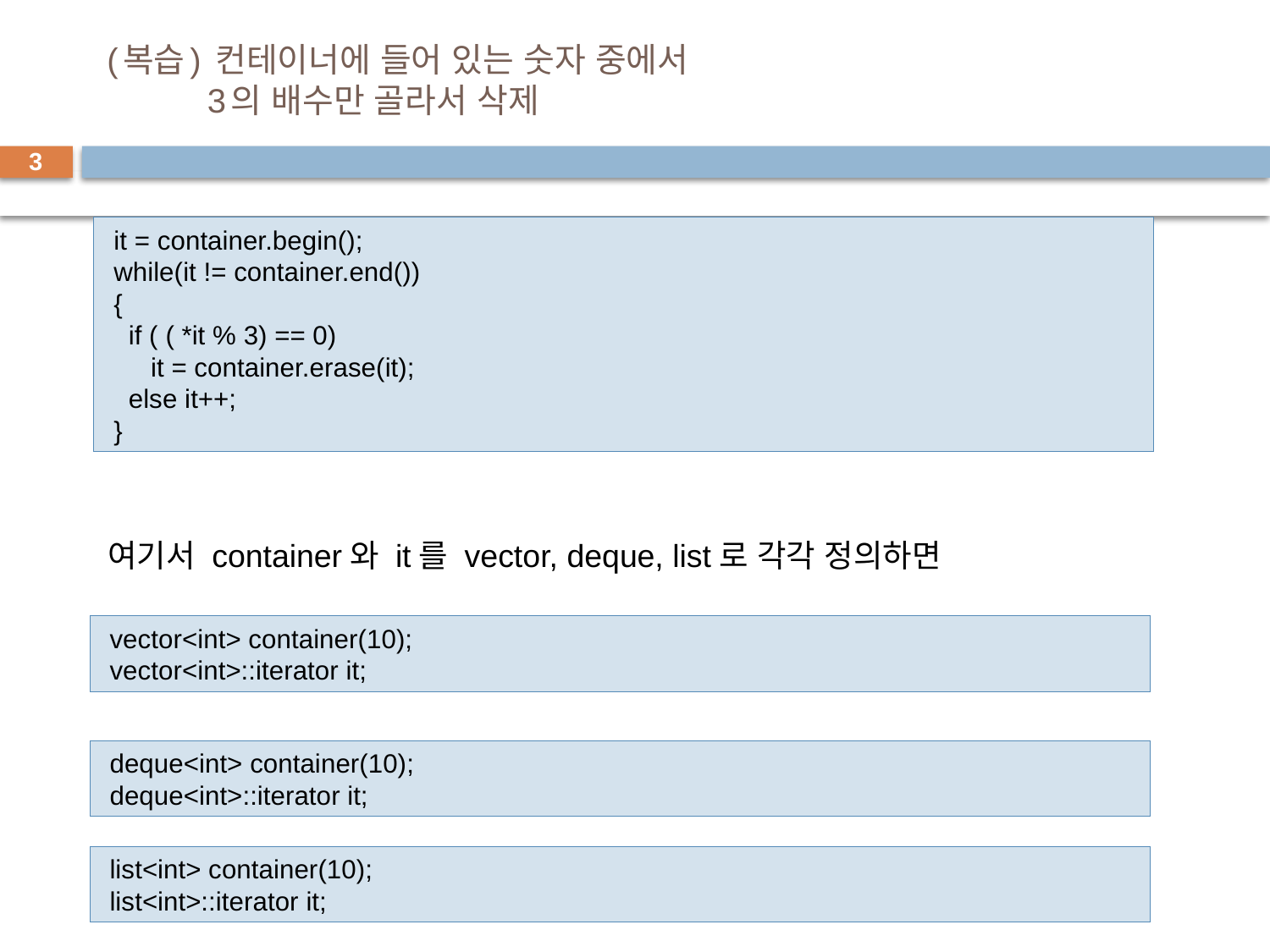

# (복습) 컨테이너에 들어 있는 숫자 중에서 3의 배수만 골라서 삭제
3
 it = container.begin();
 while(it != container.end())
 {
   if ( ( *it % 3) == 0)
      it = container.erase(it);
   else it++;
 }
여기서 container와 it를 vector, deque, list로 각각 정의하면
 vector<int> container(10);
 vector<int>::iterator it;
 deque<int> container(10);
 deque<int>::iterator it;
 list<int> container(10);
 list<int>::iterator it;